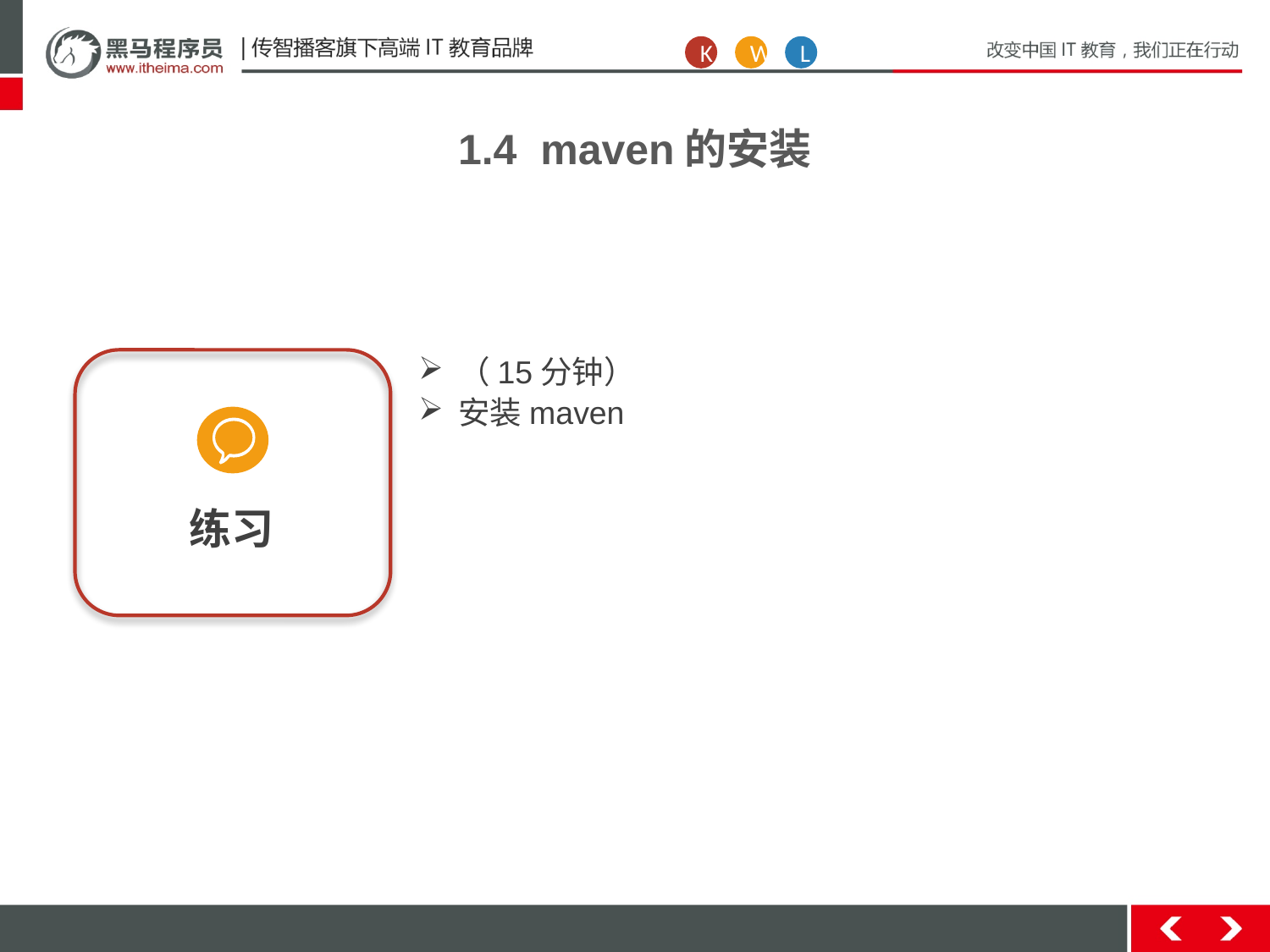

K
W
L
1.4  maven的安装

练习
（15分钟）
安装maven